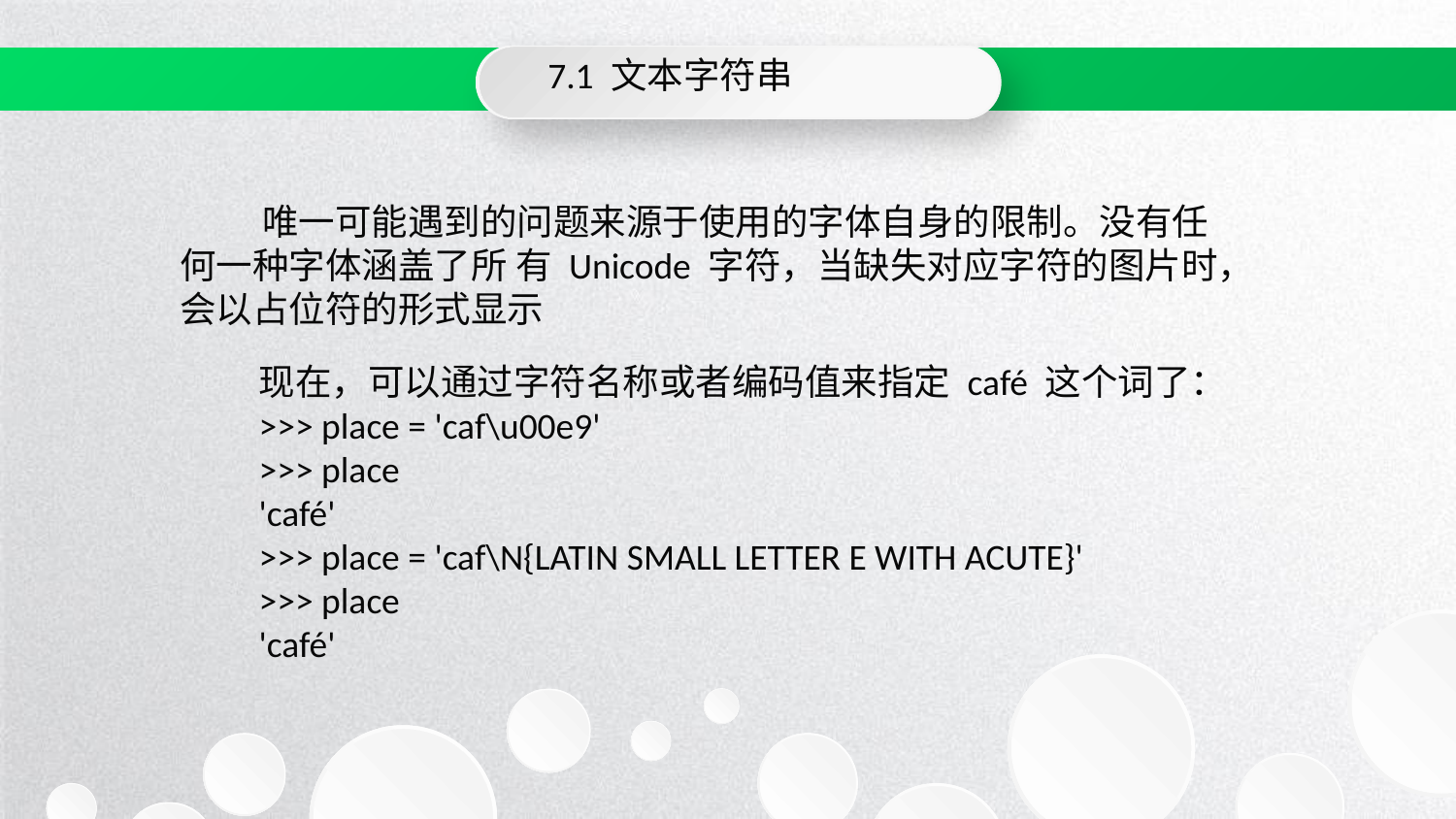

7.1 文本字符串
         唯一可能遇到的问题来源于使用的字体自身的限制。没有任何一种字体涵盖了所 有 Unicode 字符，当缺失对应字符的图片时，会以占位符的形式显示
现在，可以通过字符名称或者编码值来指定 café 这个词了：
>>> place = 'caf\u00e9'
>>> place
'café'
>>> place = 'caf\N{LATIN SMALL LETTER E WITH ACUTE}'
>>> place
'café'